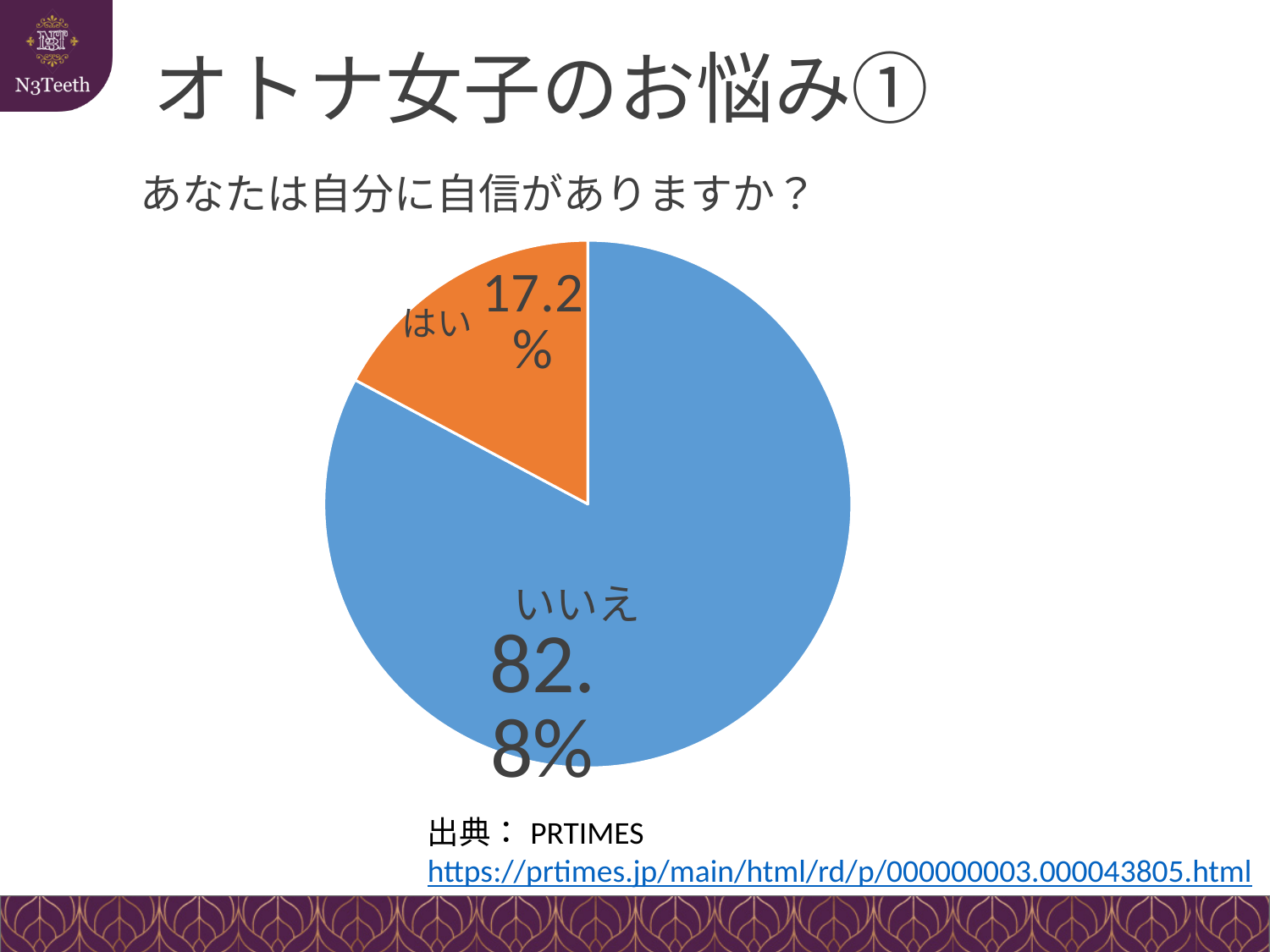

# オトナ女子のお悩み①
あなたは自分に自信がありますか？

### Chart

| Category |  |
|---|---|
| いいえ | 0.828 |
| はい | 0.172 |
出典：PRTIMES
https://prtimes.jp/main/html/rd/p/000000003.000043805.html